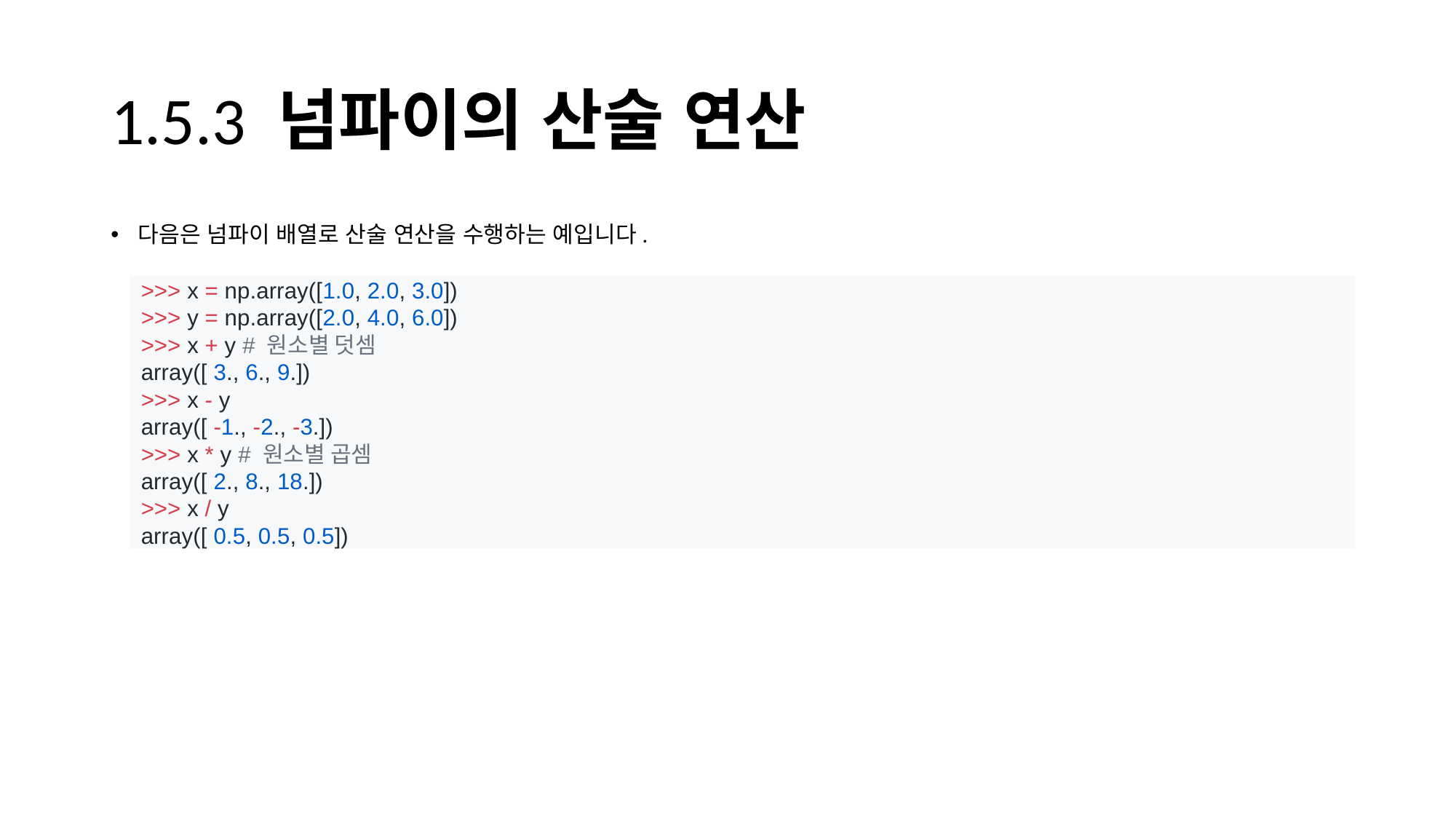

# 1.5.3 넘파이의 산술 연산
다음은 넘파이 배열로 산술 연산을 수행하는 예입니다.
>>> x = np.array([1.0, 2.0, 3.0])
>>> y = np.array([2.0, 4.0, 6.0])
>>> x + y # 원소별 덧셈
array([ 3., 6., 9.])
>>> x - y
array([ -1., -2., -3.])
>>> x * y # 원소별 곱셈
array([ 2., 8., 18.])
>>> x / y
array([ 0.5, 0.5, 0.5])